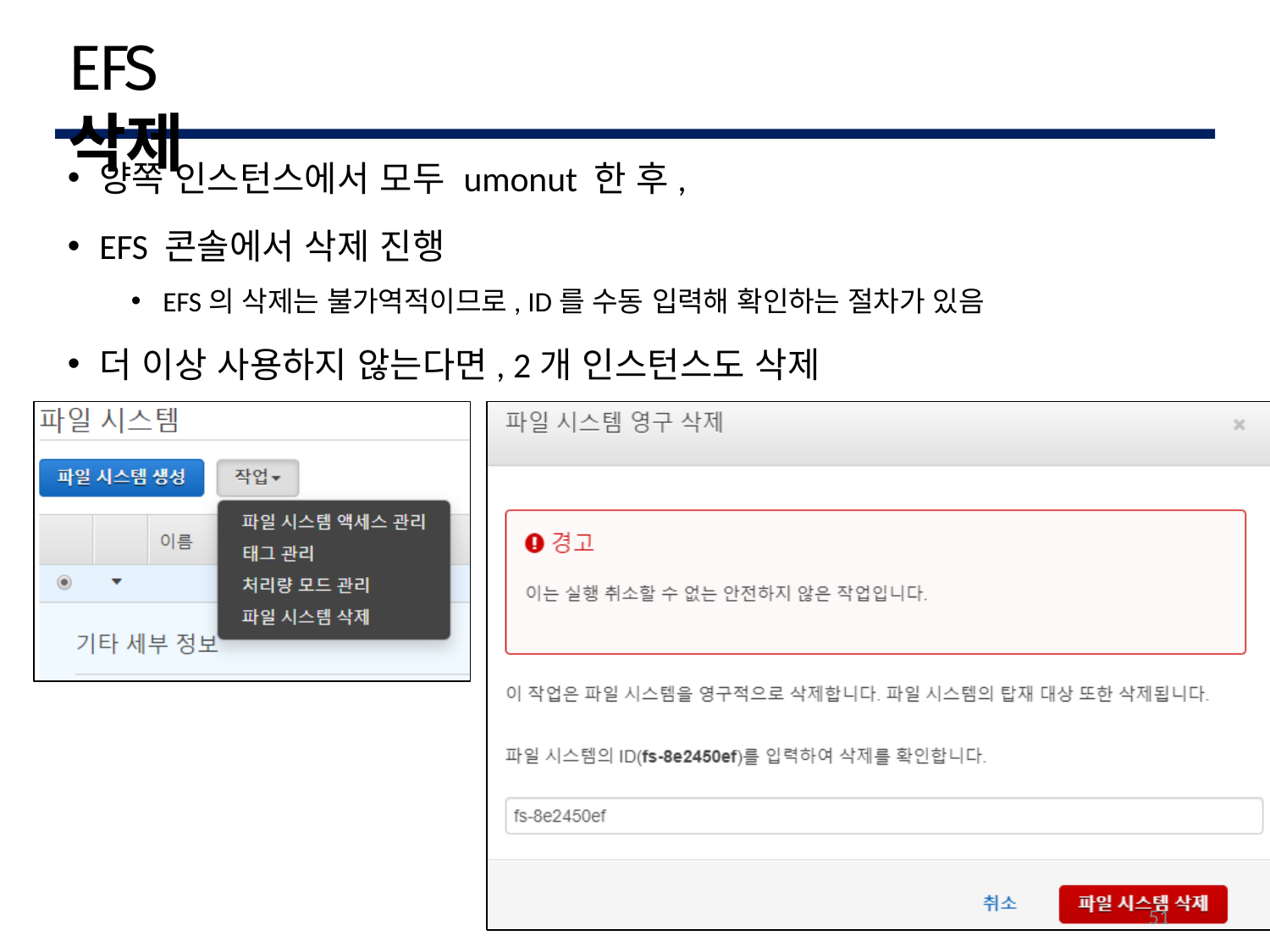

# EFS 삭제
양쪽 인스턴스에서 모두 umonut 한 후,
EFS 콘솔에서 삭제 진행
EFS의 삭제는 불가역적이므로, ID를 수동 입력해 확인하는 절차가 있음
더 이상 사용하지 않는다면, 2개 인스턴스도 삭제

51